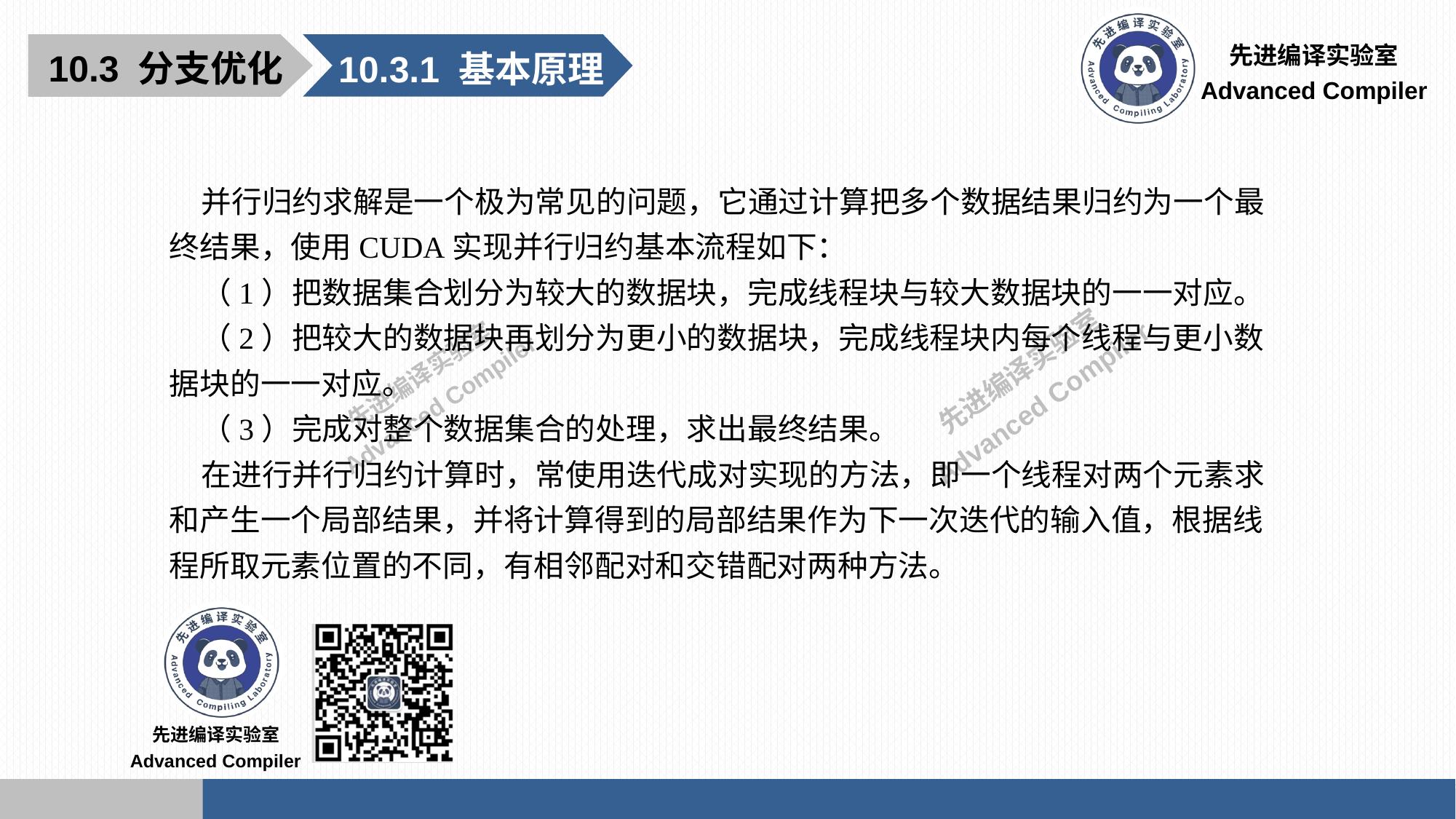

10.3 分支优化
10.3.1 基本原理

并行归约求解是一个极为常见的问题，它通过计算把多个数据结果归约为一个最终结果，使用CUDA实现并行归约基本流程如下：
（1）把数据集合划分为较大的数据块，完成线程块与较大数据块的一一对应。
（2）把较大的数据块再划分为更小的数据块，完成线程块内每个线程与更小数据块的一一对应。
（3）完成对整个数据集合的处理，求出最终结果。
在进行并行归约计算时，常使用迭代成对实现的方法，即一个线程对两个元素求和产生一个局部结果，并将计算得到的局部结果作为下一次迭代的输入值，根据线程所取元素位置的不同，有相邻配对和交错配对两种方法。